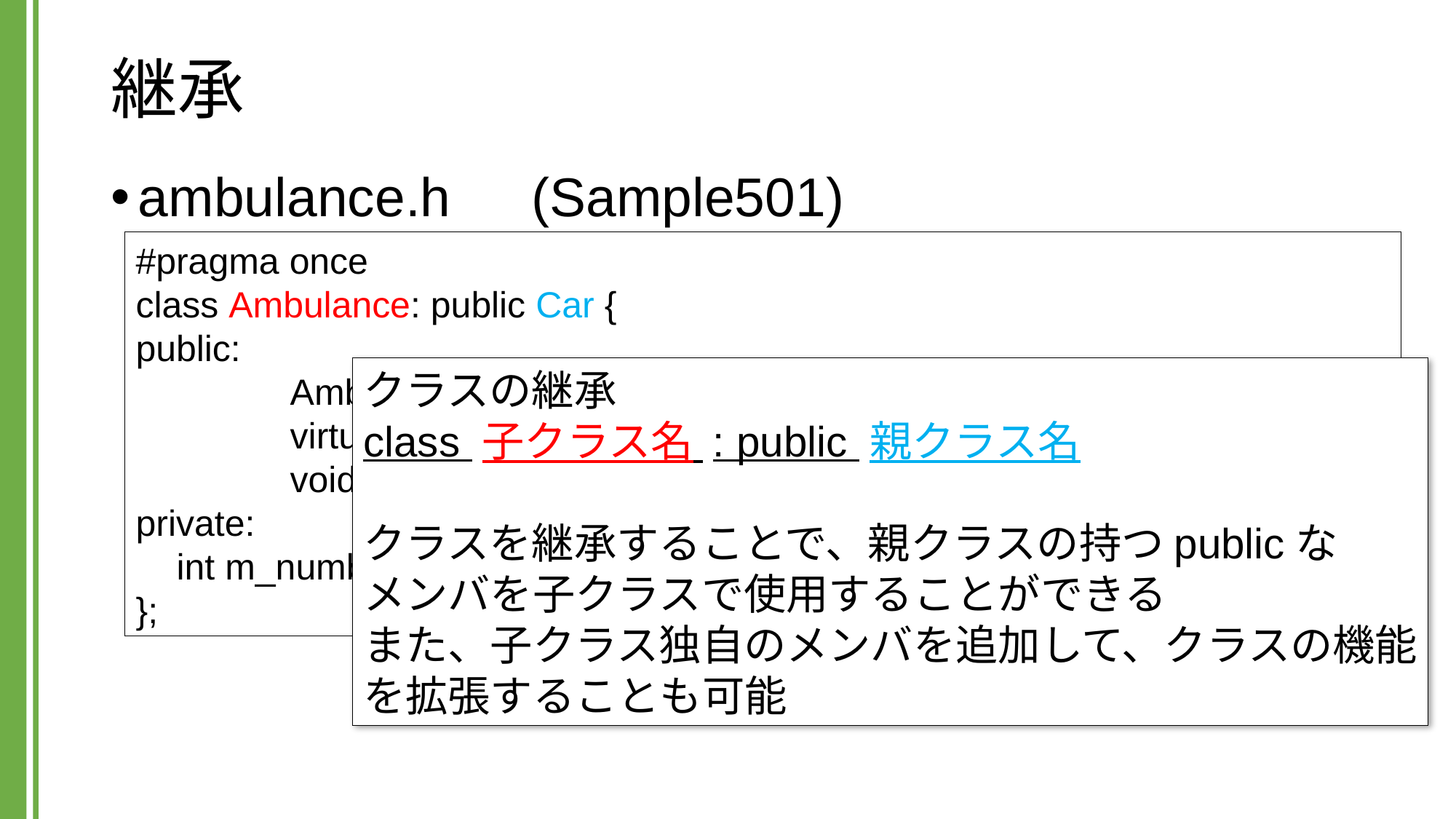

# 継承
ambulance.h　(Sample501)

#pragma once
class Ambulance: public Car {
public:
　　　　Ambulance()；
　　　　virtual ~Ambulance();
　　　　void savePeople();
private:
    int m_number;
};
クラスの継承
class 子クラス名 : public 親クラス名

クラスを継承することで、親クラスの持つpublicな
メンバを子クラスで使用することができる
また、子クラス独自のメンバを追加して、クラスの機能
を拡張することも可能